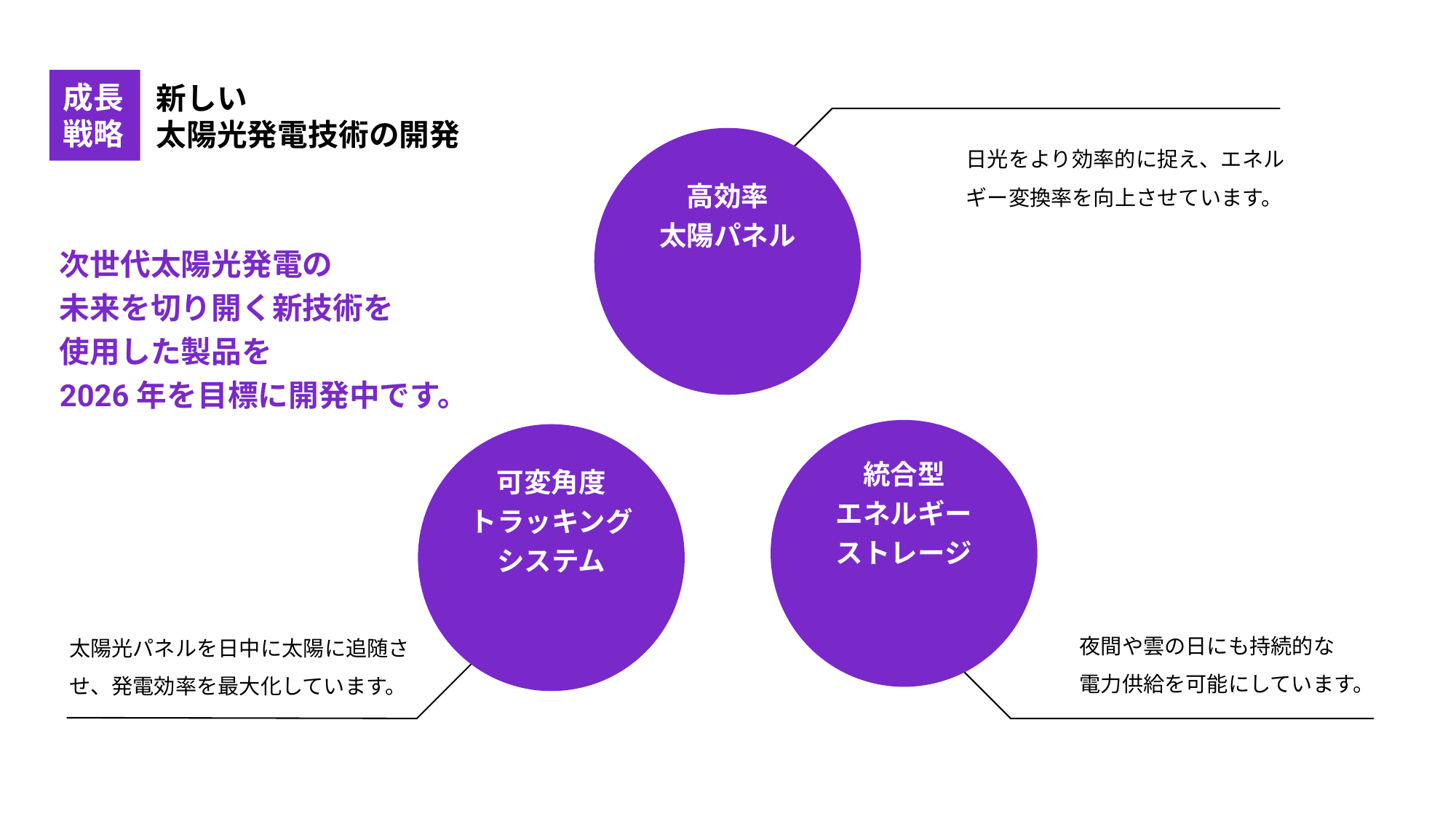

成長
戦略
新しい
太陽光発電技術の開発

日光をより効率的に捉え、エネルギー変換率を向上させています。
高効率
太陽パネル
次世代太陽光発電の
未来を切り開く新技術を
使用した製品を
2026年を目標に開発中です。

統合型
エネルギー
ストレージ
可変角度
トラッキング
システム

夜間や雲の日にも持続的な
電力供給を可能にしています。
太陽光パネルを日中に太陽に追随させ、発電効率を最大化しています。